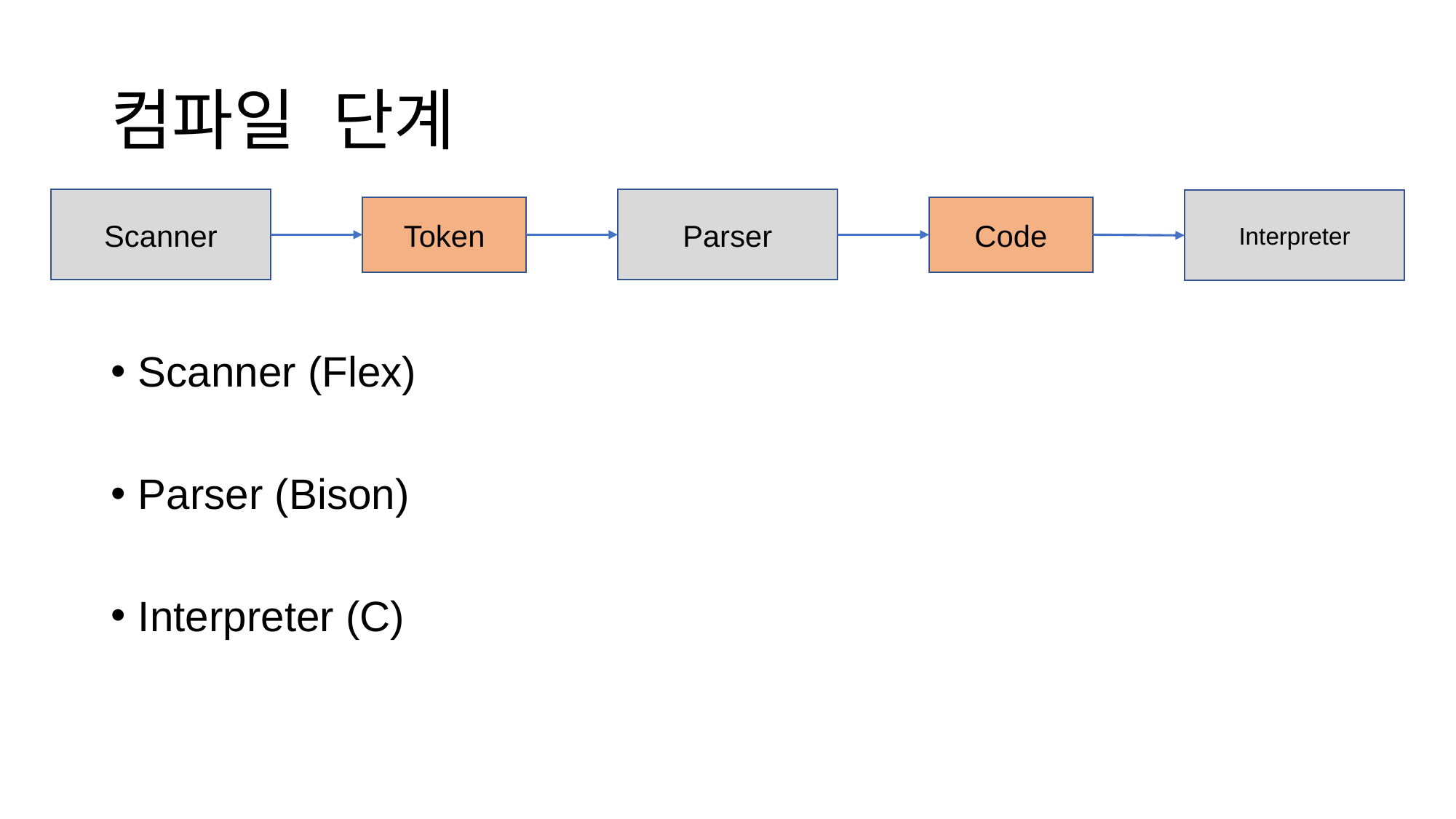

# 컴파일  단계
Scanner
Parser
Interpreter
Token
Code

Scanner (Flex)

Parser (Bison)

Interpreter (C)